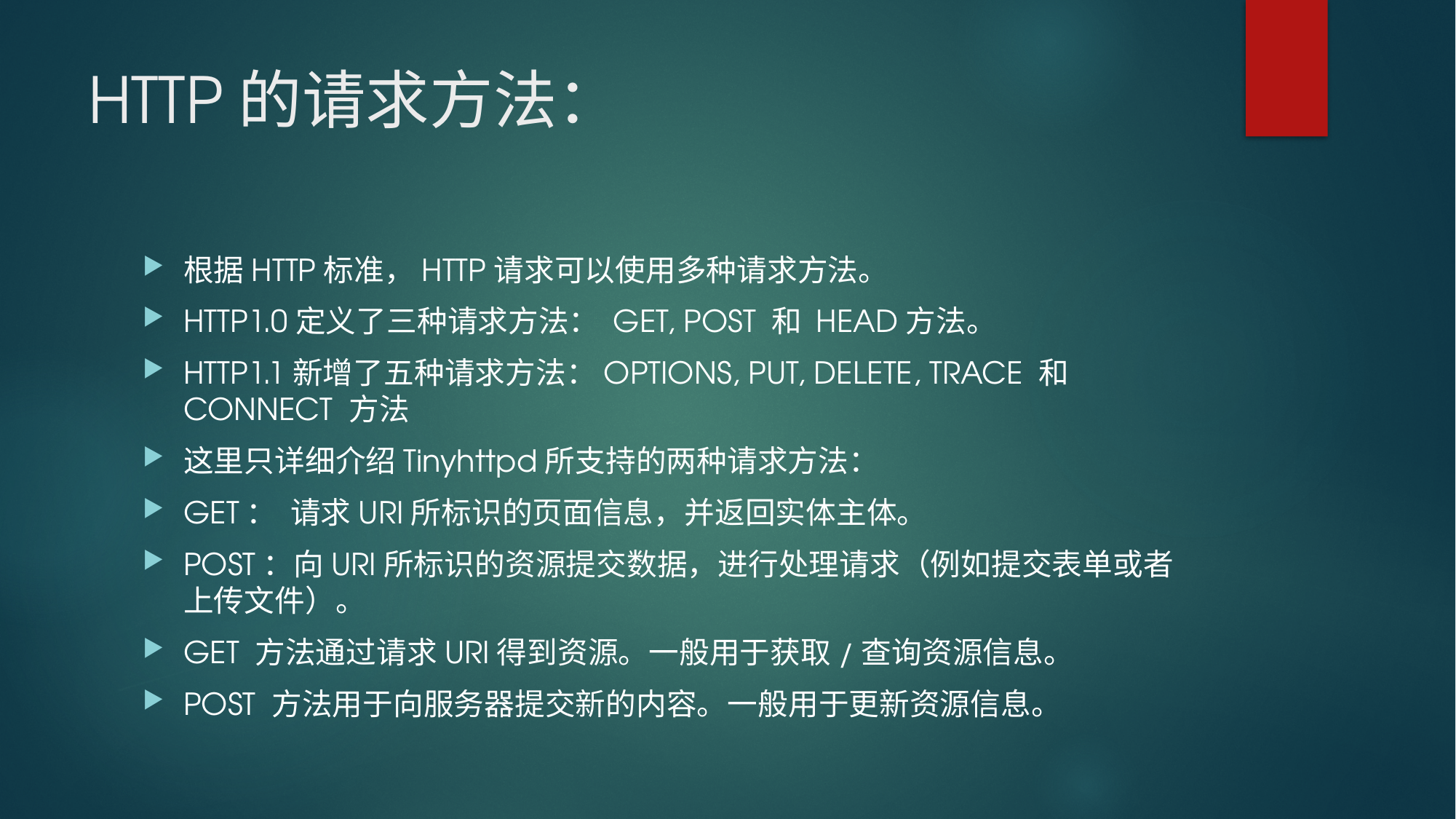

# HTTP的请求方法：
根据HTTP标准，HTTP请求可以使用多种请求方法。
HTTP1.0定义了三种请求方法： GET, POST 和 HEAD方法。
HTTP1.1新增了五种请求方法：OPTIONS, PUT, DELETE, TRACE 和 CONNECT 方法
这里只详细介绍Tinyhttpd所支持的两种请求方法：
GET：  请求URI所标识的页面信息，并返回实体主体。
POST：向URI所标识的资源提交数据，进行处理请求（例如提交表单或者上传文件）。
GET 方法通过请求URI得到资源。一般用于获取/查询资源信息。
POST 方法用于向服务器提交新的内容。一般用于更新资源信息。